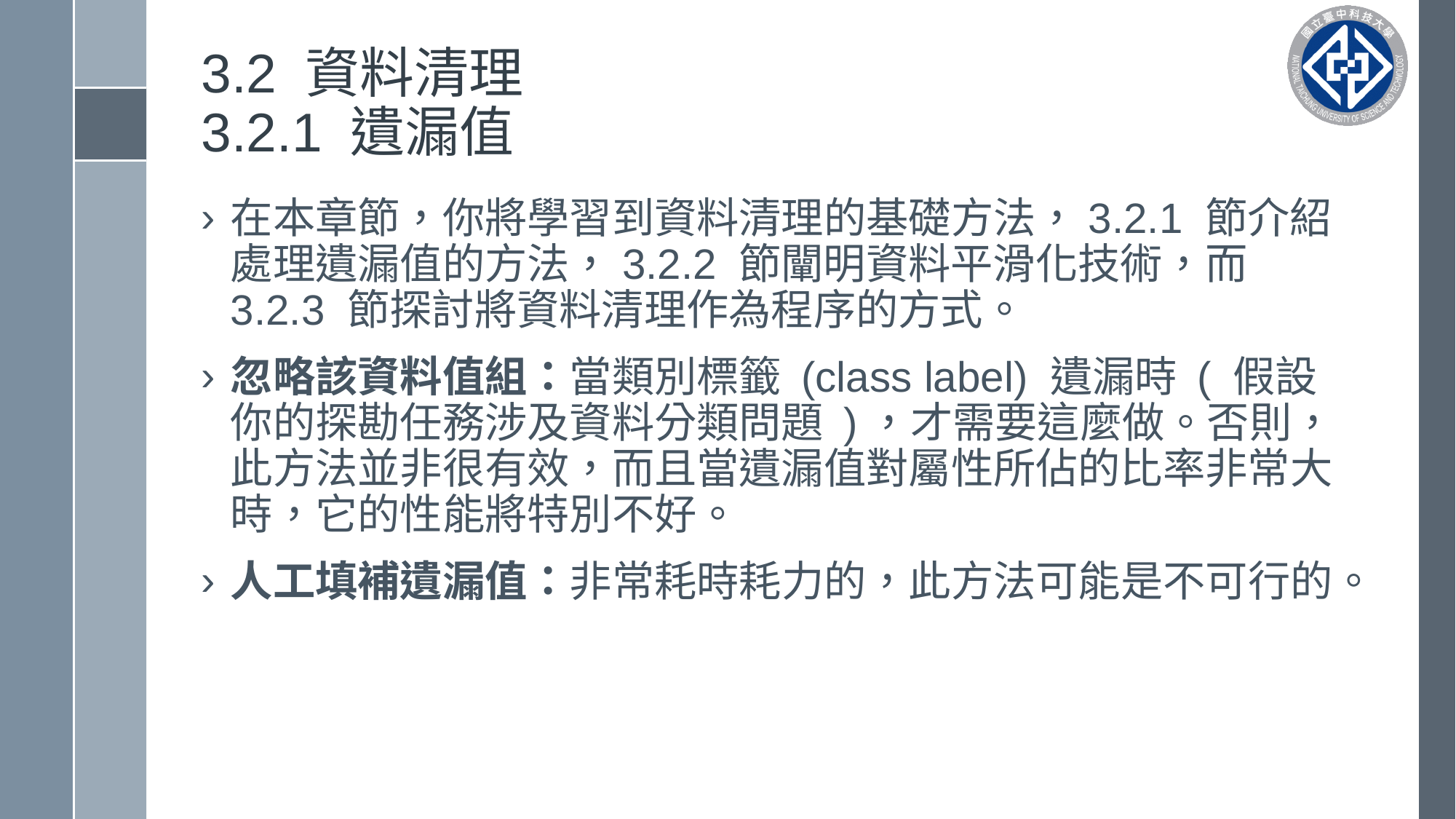

# 3.2 資料清理 3.2.1 遺漏值
在本章節，你將學習到資料清理的基礎方法，3.2.1 節介紹處理遺漏值的方法，3.2.2 節闡明資料平滑化技術，而3.2.3 節探討將資料清理作為程序的方式。
忽略該資料值組：當類別標籤 (class label) 遺漏時 ( 假設你的探勘任務涉及資料分類問題 )，才需要這麼做。否則，此方法並非很有效，而且當遺漏值對屬性所佔的比率非常大時，它的性能將特別不好。
人工填補遺漏值：非常耗時耗力的，此方法可能是不可行的。